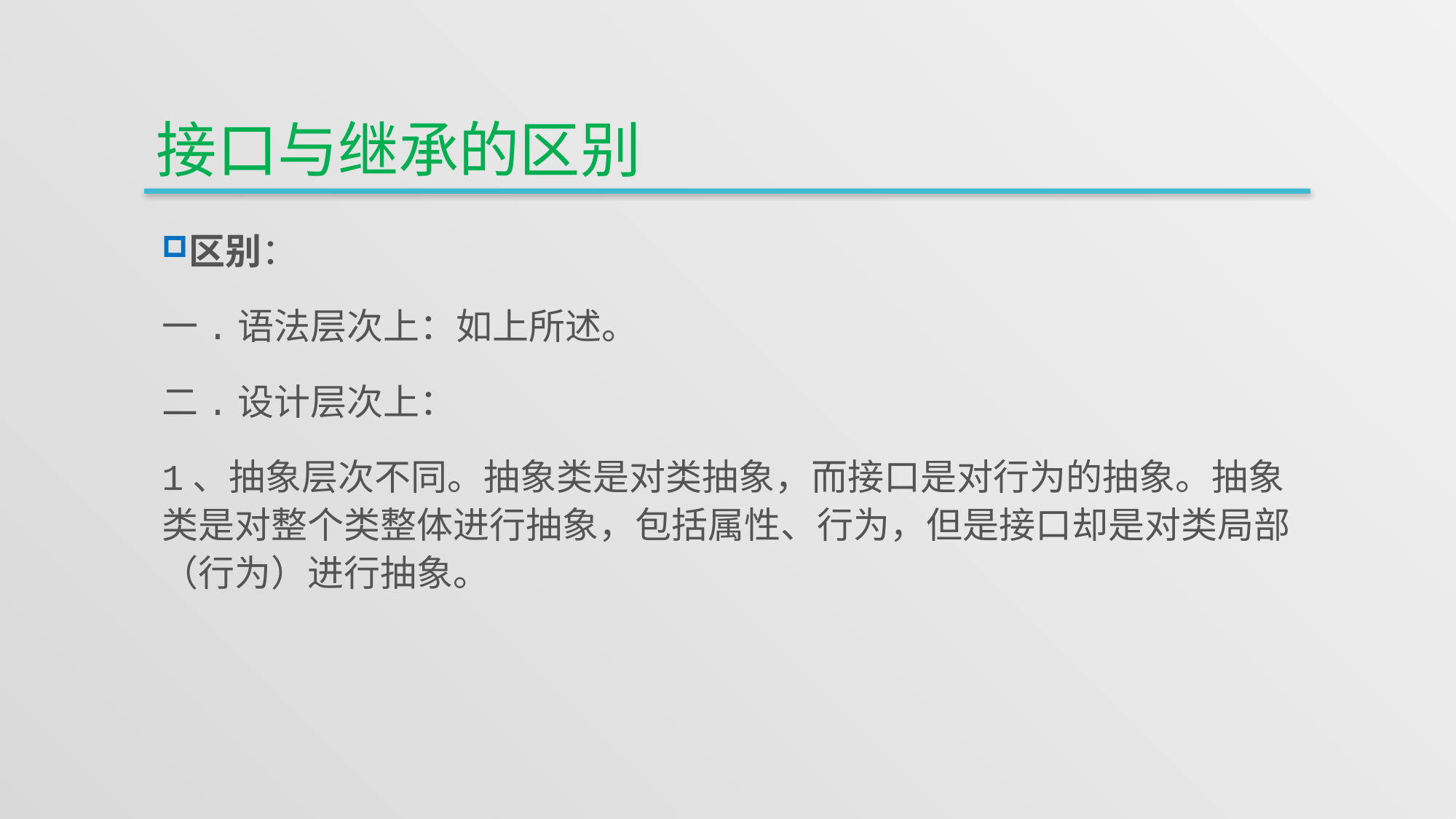

# 接口与继承的区别
区别：
一.语法层次上：如上所述。
二.设计层次上：
1、抽象层次不同。抽象类是对类抽象，而接口是对行为的抽象。抽象类是对整个类整体进行抽象，包括属性、行为，但是接口却是对类局部（行为）进行抽象。